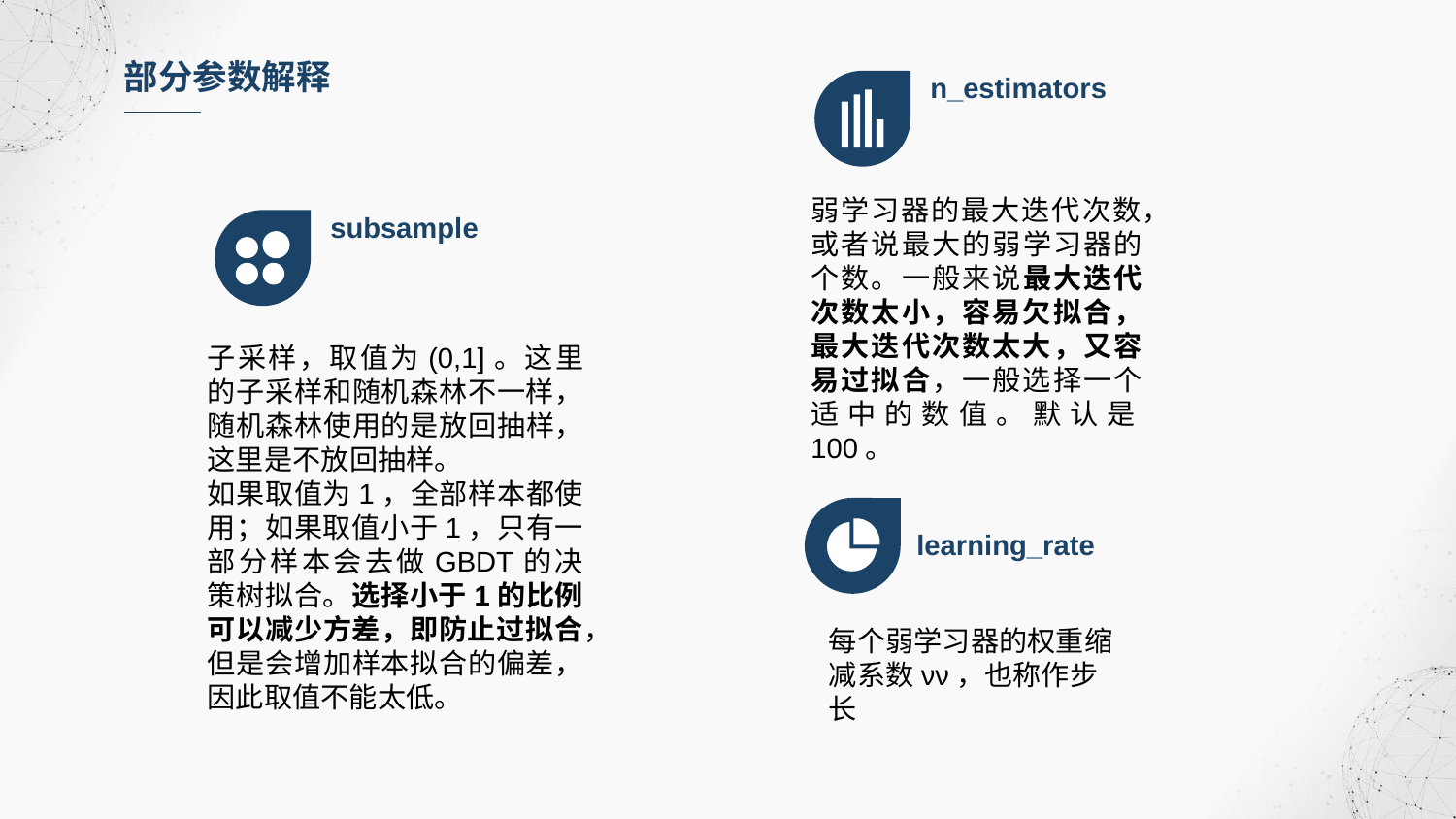

部分参数解释
n_estimators

弱学习器的最大迭代次数，或者说最大的弱学习器的个数。一般来说最大迭代次数太小，容易欠拟合，最大迭代次数太大，又容易过拟合，一般选择一个适中的数值。默认是100。
subsample

子采样，取值为(0,1]。这里的子采样和随机森林不一样，随机森林使用的是放回抽样，这里是不放回抽样。
如果取值为1，全部样本都使用；如果取值小于1，只有一部分样本会去做GBDT的决策树拟合。选择小于1的比例可以减少方差，即防止过拟合，但是会增加样本拟合的偏差，因此取值不能太低。

learning_rate
每个弱学习器的权重缩减系数νν，也称作步长